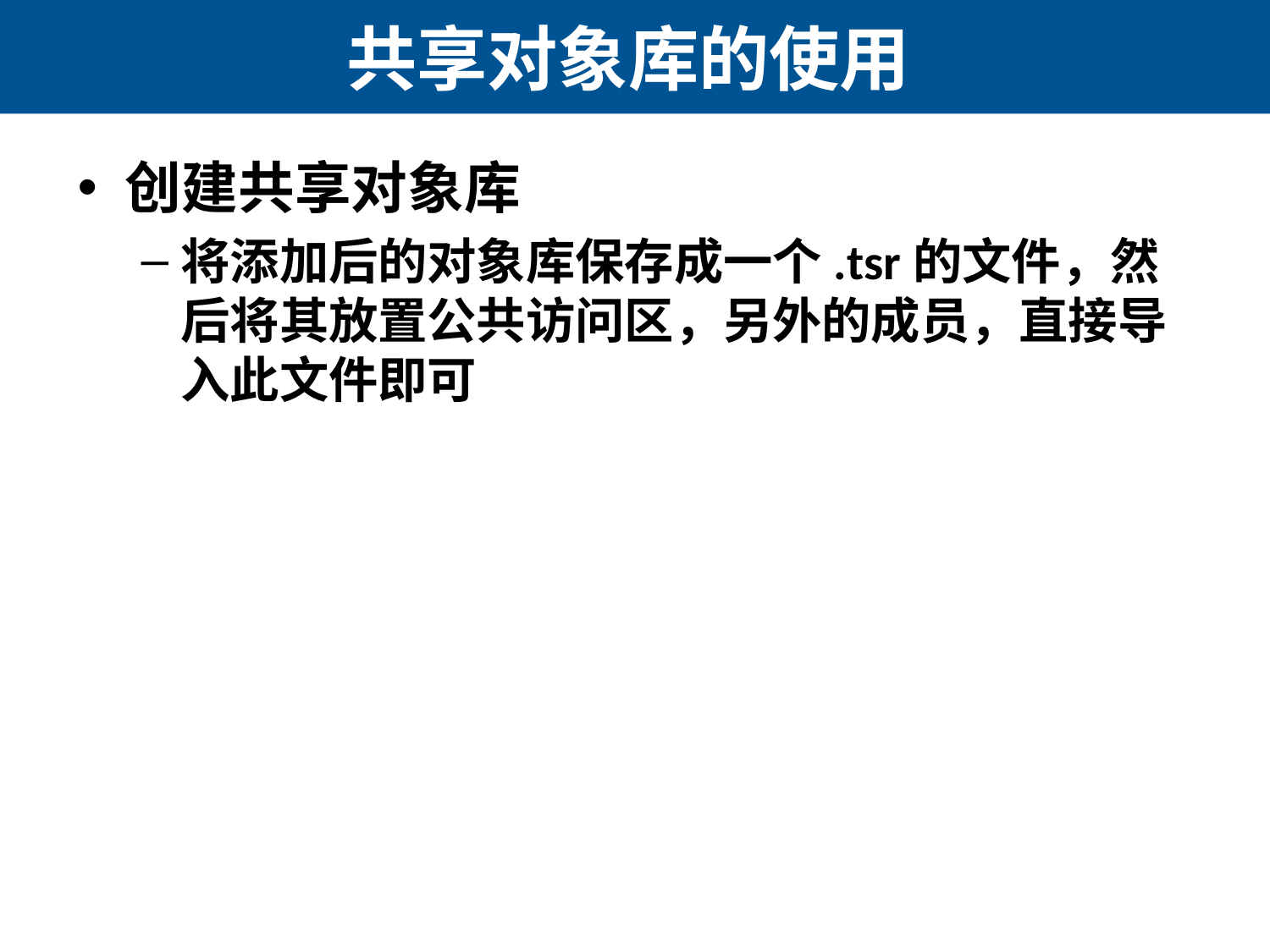

# 共享对象库的使用
创建共享对象库
将添加后的对象库保存成一个.tsr的文件，然后将其放置公共访问区，另外的成员，直接导入此文件即可